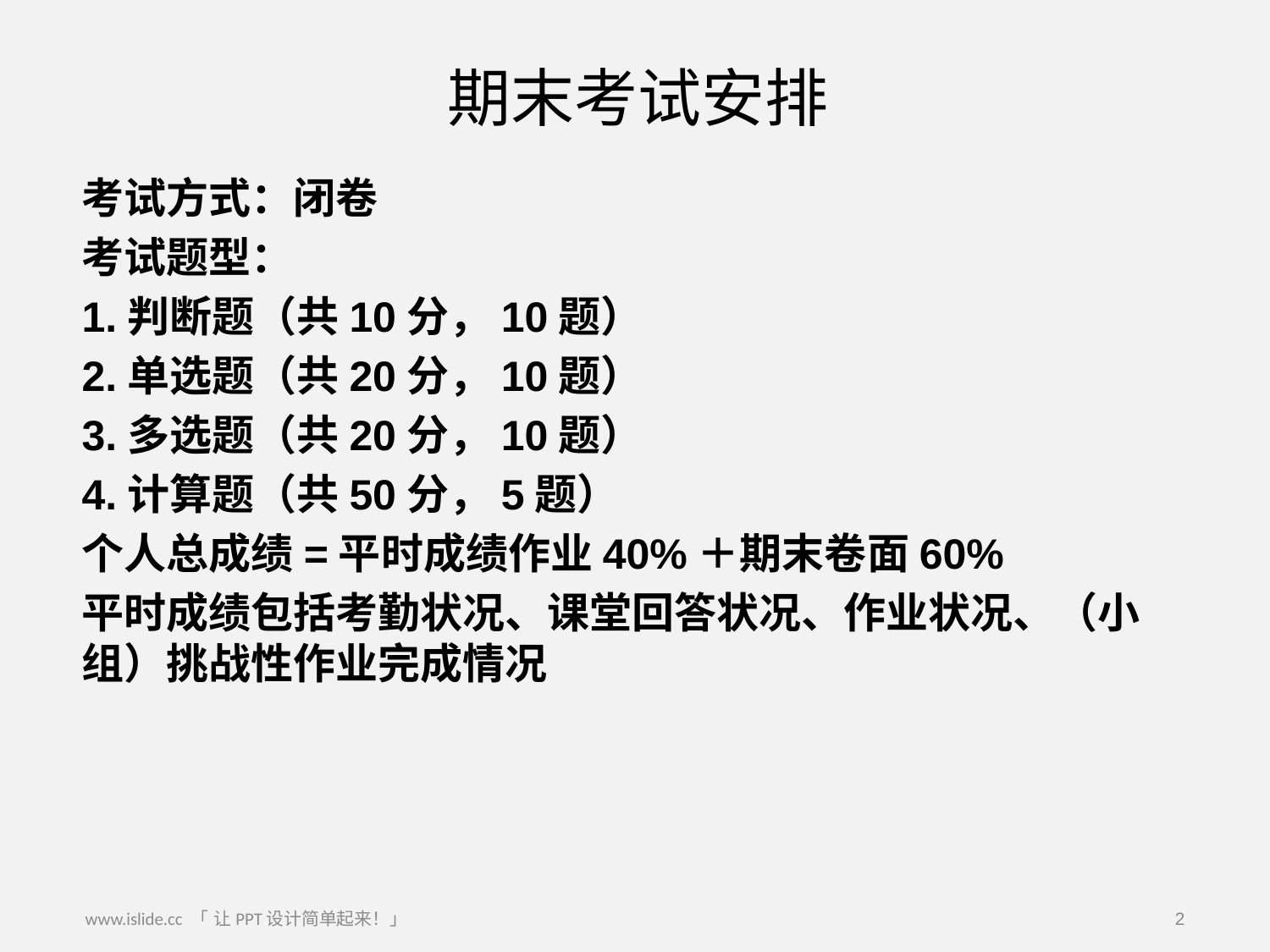

# 期末考试安排
考试方式：闭卷
考试题型：
1.判断题（共10分，10题）
2.单选题（共20分，10题）
3.多选题（共20分，10题）
4.计算题（共50分，5题）
个人总成绩=平时成绩作业40%＋期末卷面60%
平时成绩包括考勤状况、课堂回答状况、作业状况、（小组）挑战性作业完成情况
www.islide.cc 「 让PPT设计简单起来！」
2